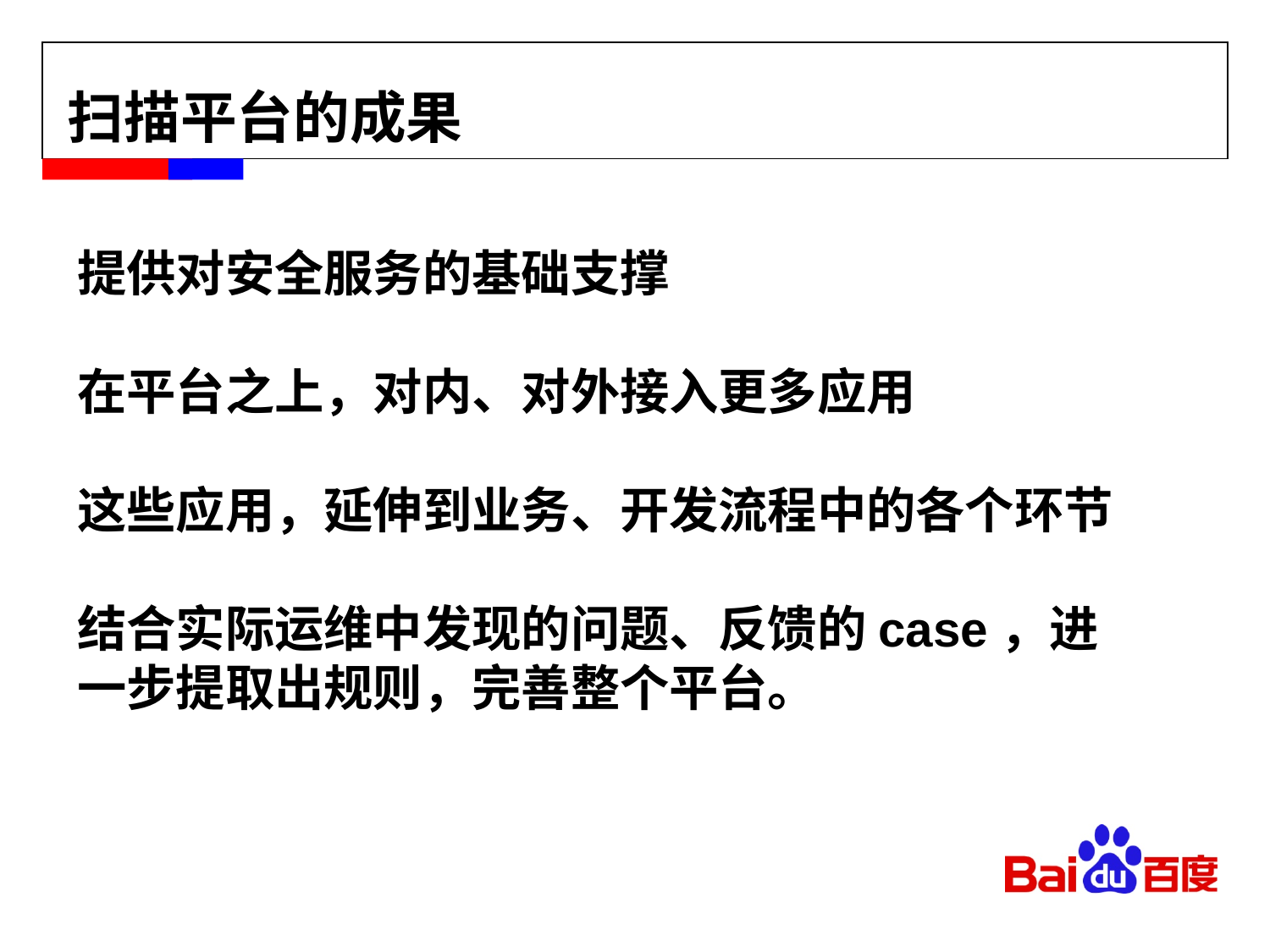

扫描平台的成果

### Chart

| Category |
|---|
提供对安全服务的基础支撑

在平台之上，对内、对外接入更多应用

这些应用，延伸到业务、开发流程中的各个环节

结合实际运维中发现的问题、反馈的case，进一步提取出规则，完善整个平台。